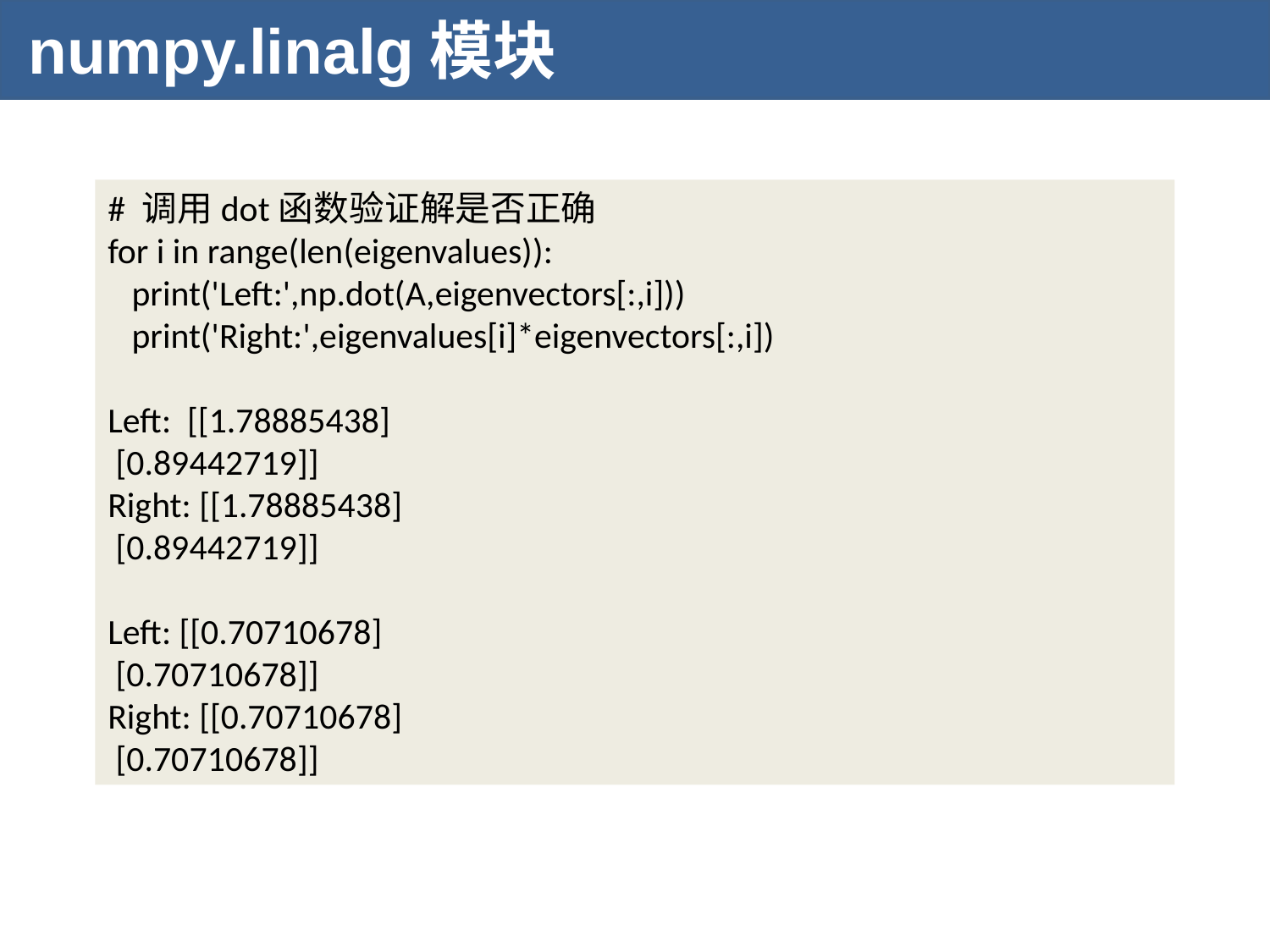

numpy.linalg模块
# 调用dot函数验证解是否正确
for i in range(len(eigenvalues)):
   print('Left:',np.dot(A,eigenvectors[:,i]))
   print('Right:',eigenvalues[i]*eigenvectors[:,i])

Left:  [[1.78885438]
 [0.89442719]]
Right: [[1.78885438]
 [0.89442719]]

Left: [[0.70710678]
 [0.70710678]]
Right: [[0.70710678]
 [0.70710678]]